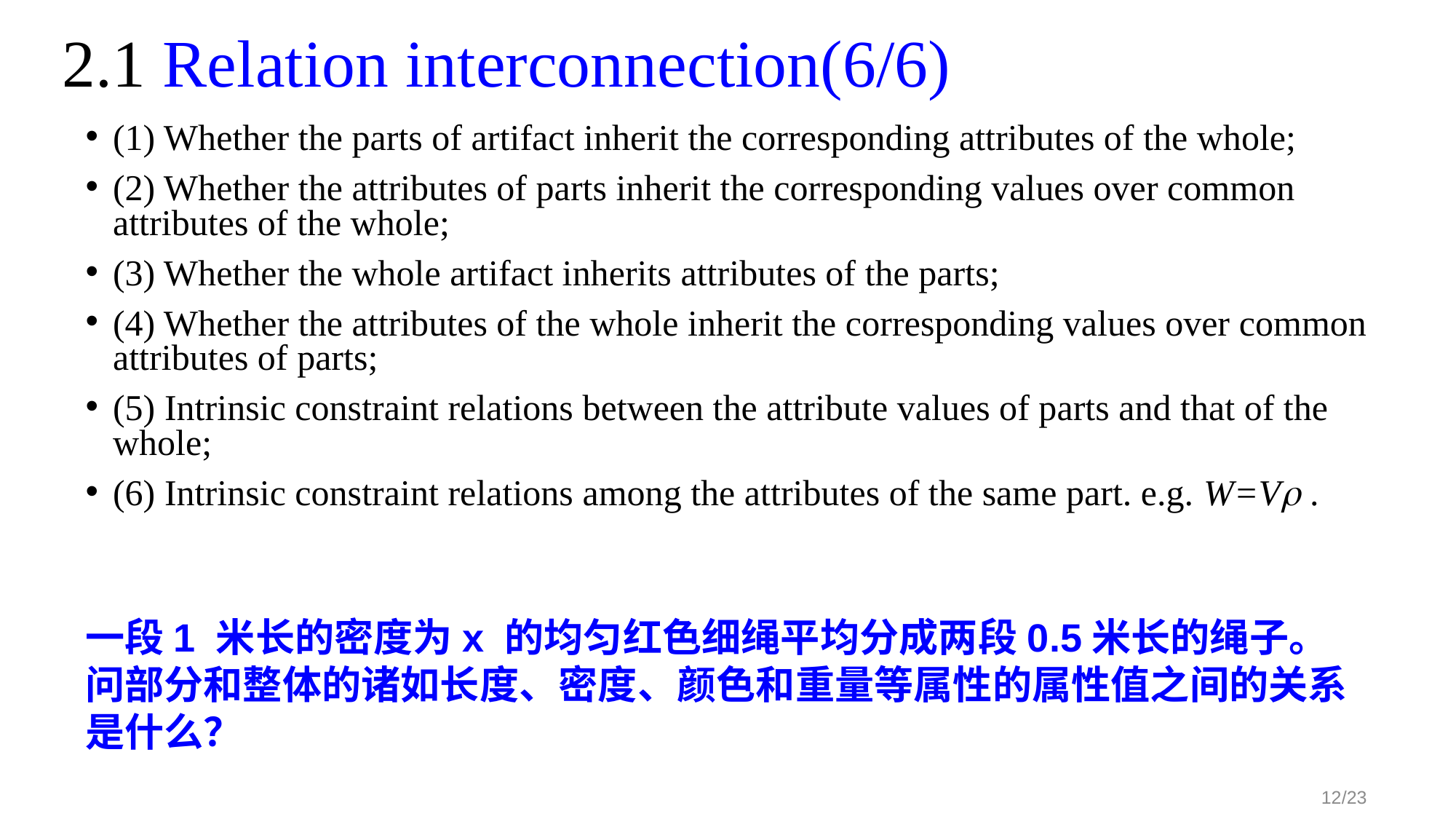

# 2.1 Relation interconnection(6/6)
(1) Whether the parts of artifact inherit the corresponding attributes of the whole;
(2) Whether the attributes of parts inherit the corresponding values over common attributes of the whole;
(3) Whether the whole artifact inherits attributes of the parts;
(4) Whether the attributes of the whole inherit the corresponding values over common attributes of parts;
(5) Intrinsic constraint relations between the attribute values of parts and that of the whole;
(6) Intrinsic constraint relations among the attributes of the same part. e.g. W=Vρ .
一段1 米长的密度为x 的均匀红色细绳平均分成两段0.5米长的绳子。问部分和整体的诸如长度、密度、颜色和重量等属性的属性值之间的关系是什么？
12/23